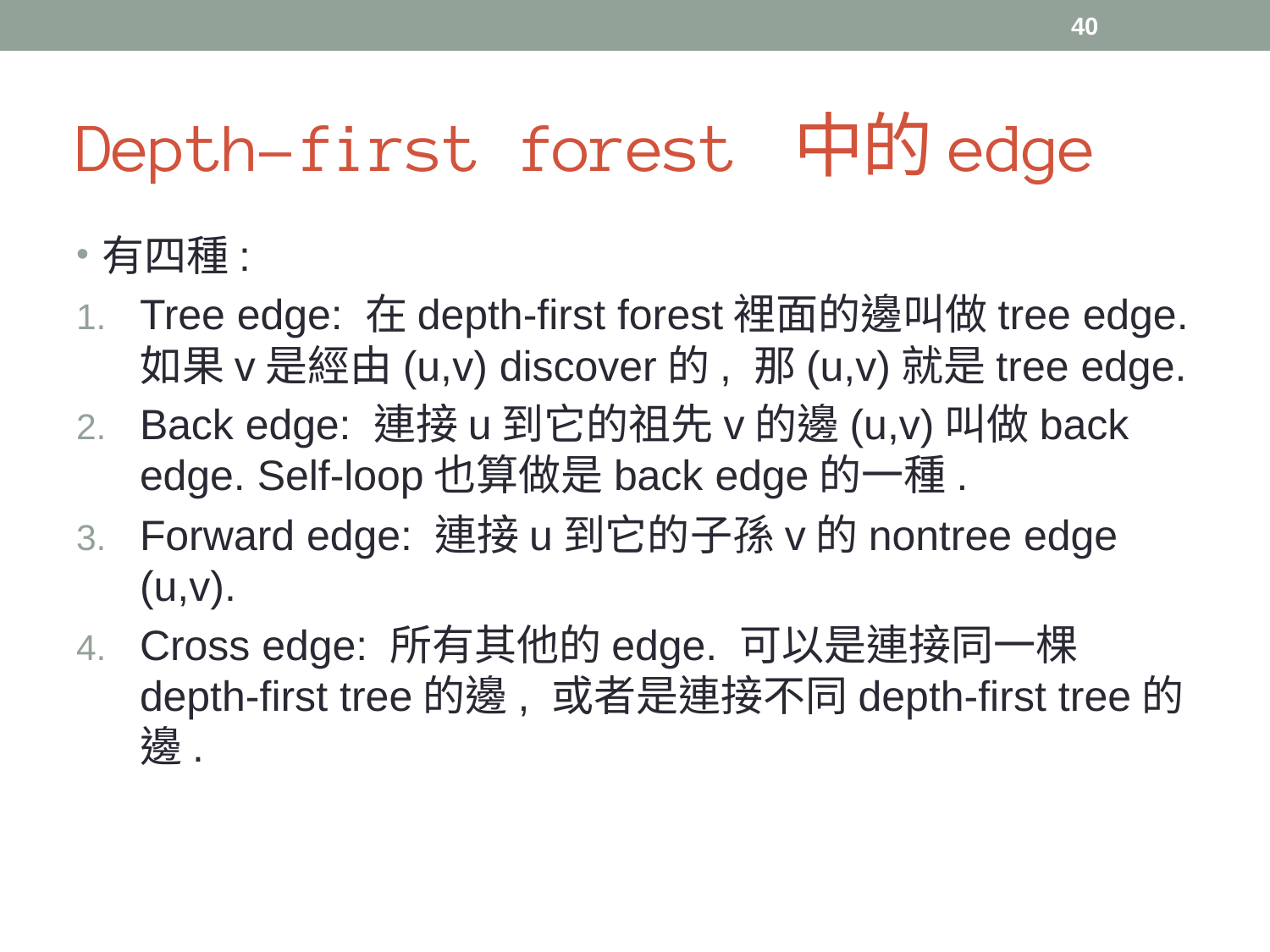

40
# Depth-first forest 中的edge
有四種:
Tree edge: 在depth-first forest裡面的邊叫做tree edge. 如果v是經由(u,v) discover的, 那(u,v)就是tree edge.
Back edge: 連接u到它的祖先v的邊(u,v)叫做back edge. Self-loop也算做是back edge的一種.
Forward edge: 連接u到它的子孫v的nontree edge (u,v).
Cross edge: 所有其他的edge. 可以是連接同一棵depth-first tree的邊, 或者是連接不同depth-first tree的邊.